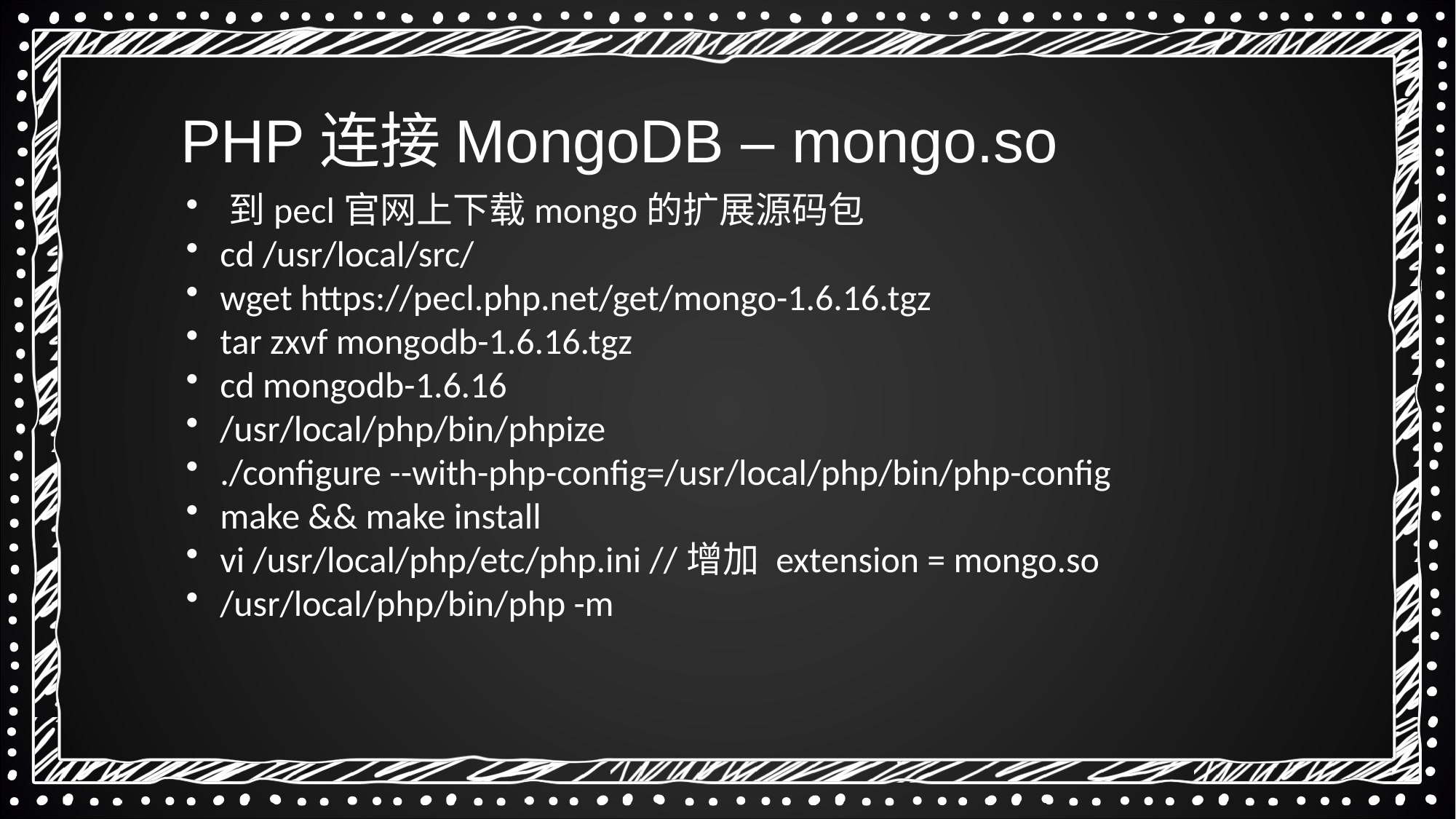

PHP连接MongoDB – mongo.so
 到pecl官网上下载mongo的扩展源码包
 cd /usr/local/src/
 wget https://pecl.php.net/get/mongo-1.6.16.tgz
 tar zxvf mongodb-1.6.16.tgz
 cd mongodb-1.6.16
 /usr/local/php/bin/phpize
 ./configure --with-php-config=/usr/local/php/bin/php-config
 make && make install
 vi /usr/local/php/etc/php.ini //增加 extension = mongo.so
 /usr/local/php/bin/php -m